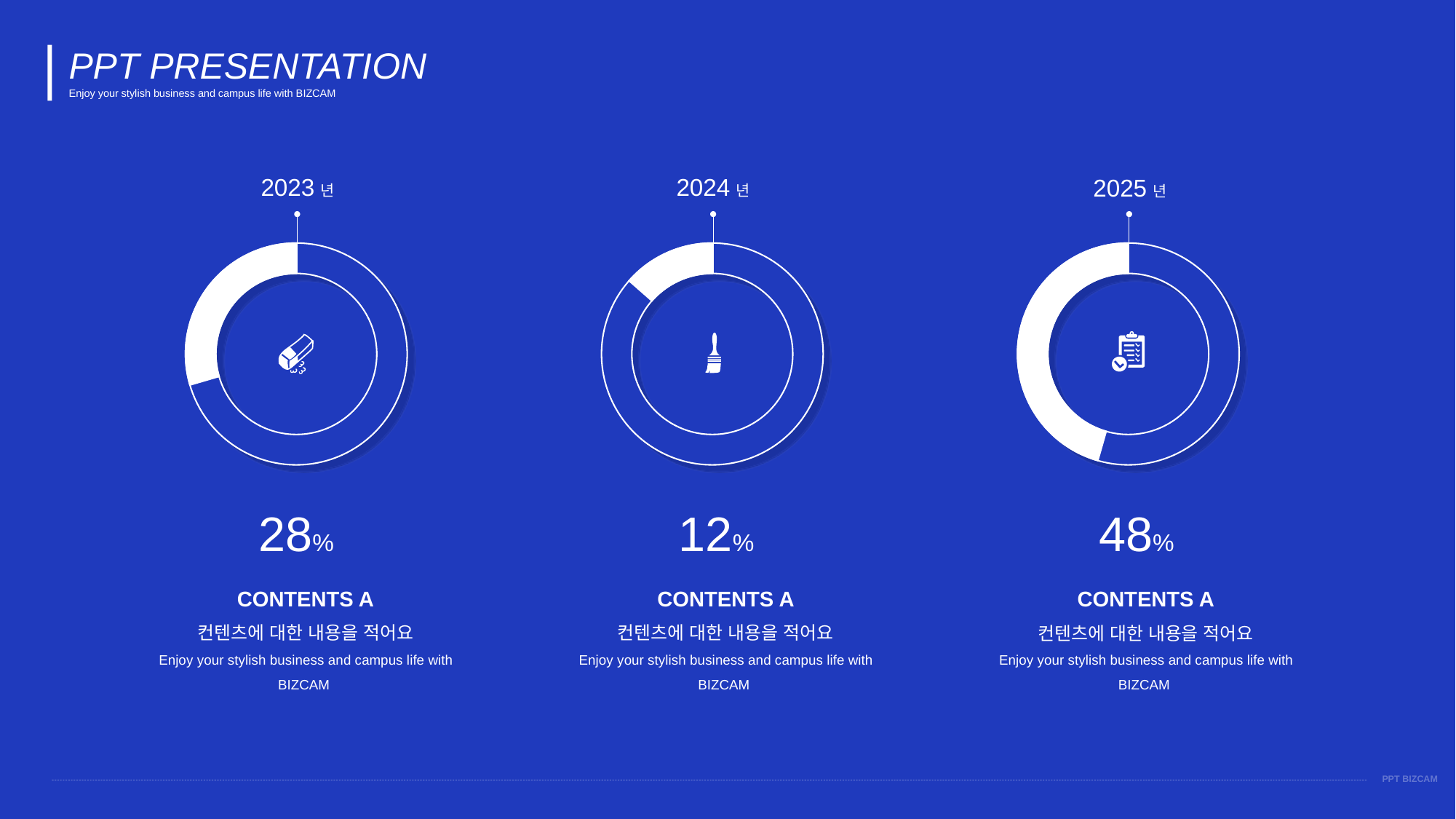

PPT PRESENTATION
Enjoy your stylish business and campus life with BIZCAM

2023년
2024년
2025년

28%
12%
48%
CONTENTS A
컨텐츠에 대한 내용을 적어요
Enjoy your stylish business and campus life with BIZCAM
CONTENTS A
컨텐츠에 대한 내용을 적어요
Enjoy your stylish business and campus life with BIZCAM
CONTENTS A
컨텐츠에 대한 내용을 적어요
Enjoy your stylish business and campus life with BIZCAM
PPT BIZCAM